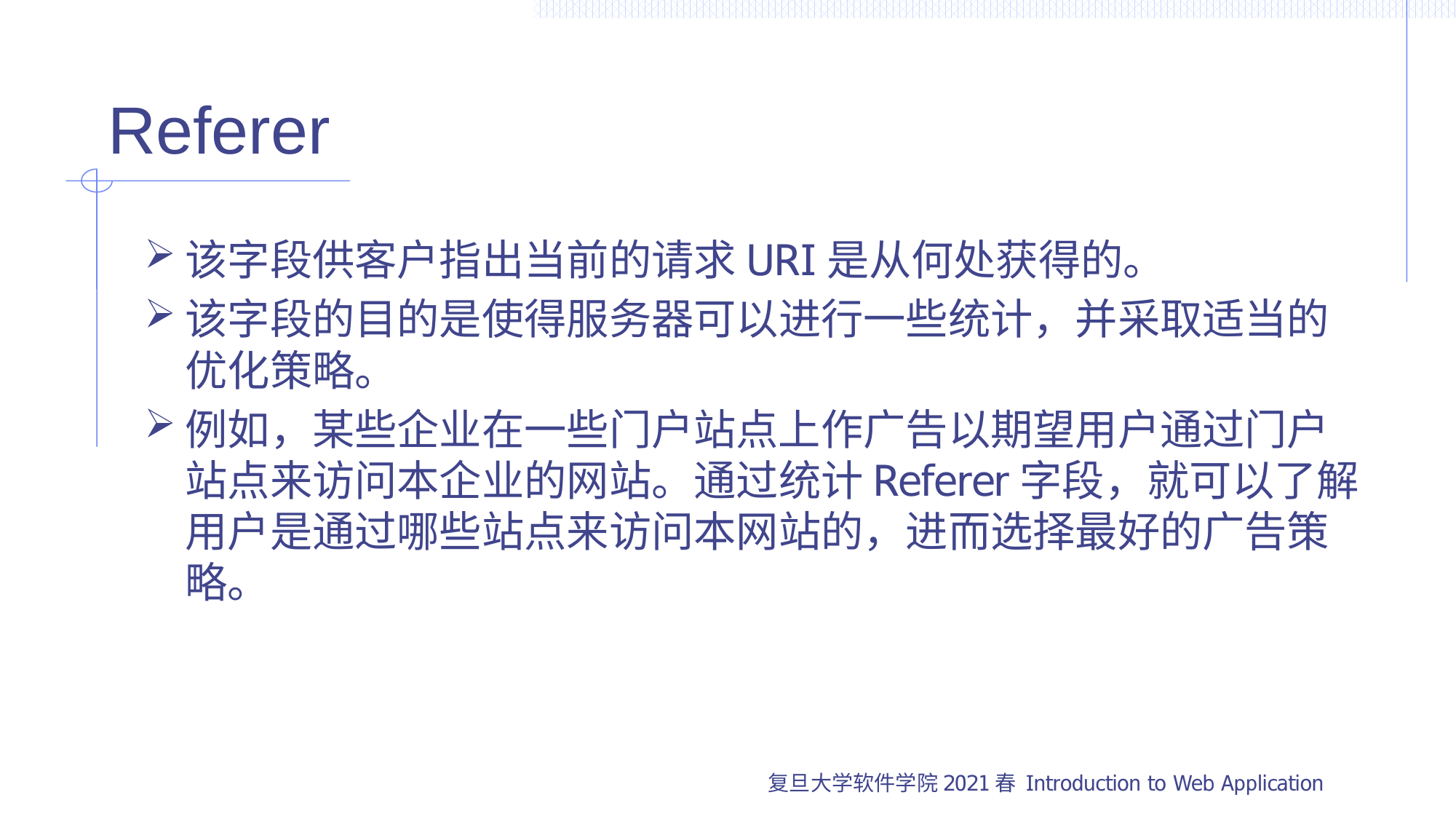

# Referer
该字段供客户指出当前的请求URI是从何处获得的。
该字段的目的是使得服务器可以进行一些统计，并采取适当的优化策略。
例如，某些企业在一些门户站点上作广告以期望用户通过门户站点来访问本企业的网站。通过统计Referer字段，就可以了解用户是通过哪些站点来访问本网站的，进而选择最好的广告策略。